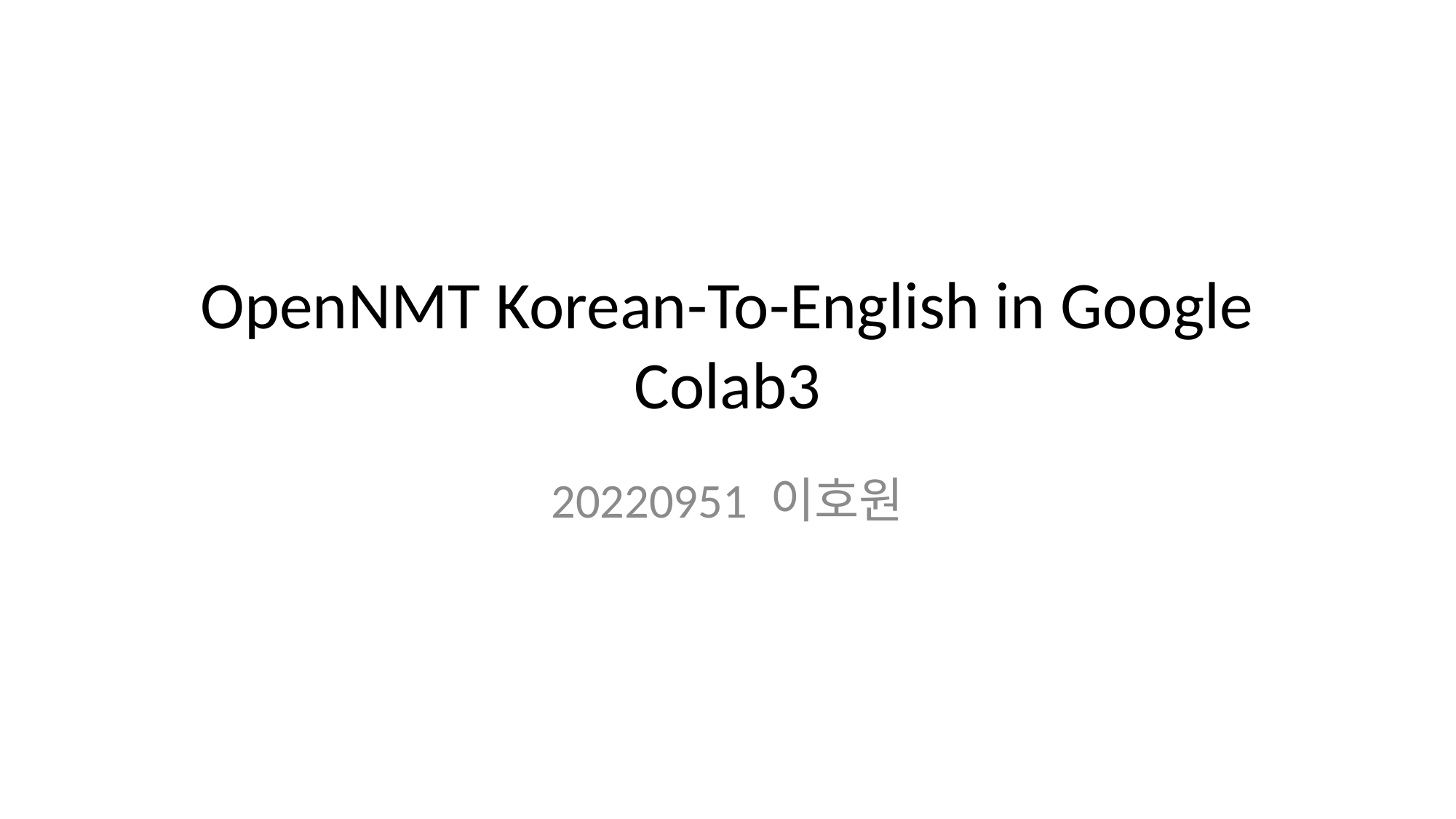

# OpenNMT Korean-To-English in Google Colab3
20220951 이호원